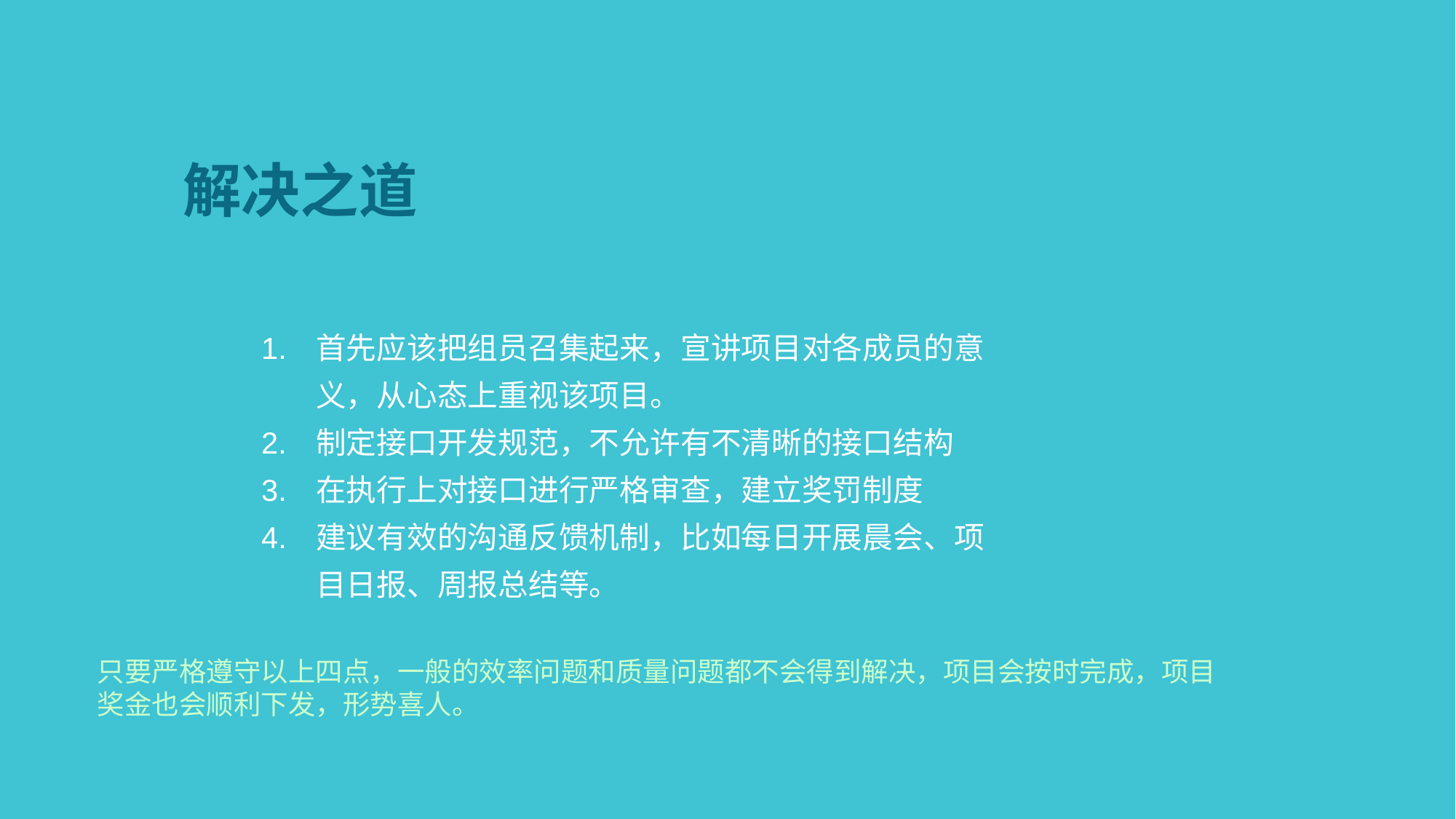

解决之道
首先应该把组员召集起来，宣讲项目对各成员的意义，从心态上重视该项目。
制定接口开发规范，不允许有不清晰的接口结构
在执行上对接口进行严格审查，建立奖罚制度
建议有效的沟通反馈机制，比如每日开展晨会、项目日报、周报总结等。
只要严格遵守以上四点，一般的效率问题和质量问题都不会得到解决，项目会按时完成，项目奖金也会顺利下发，形势喜人。